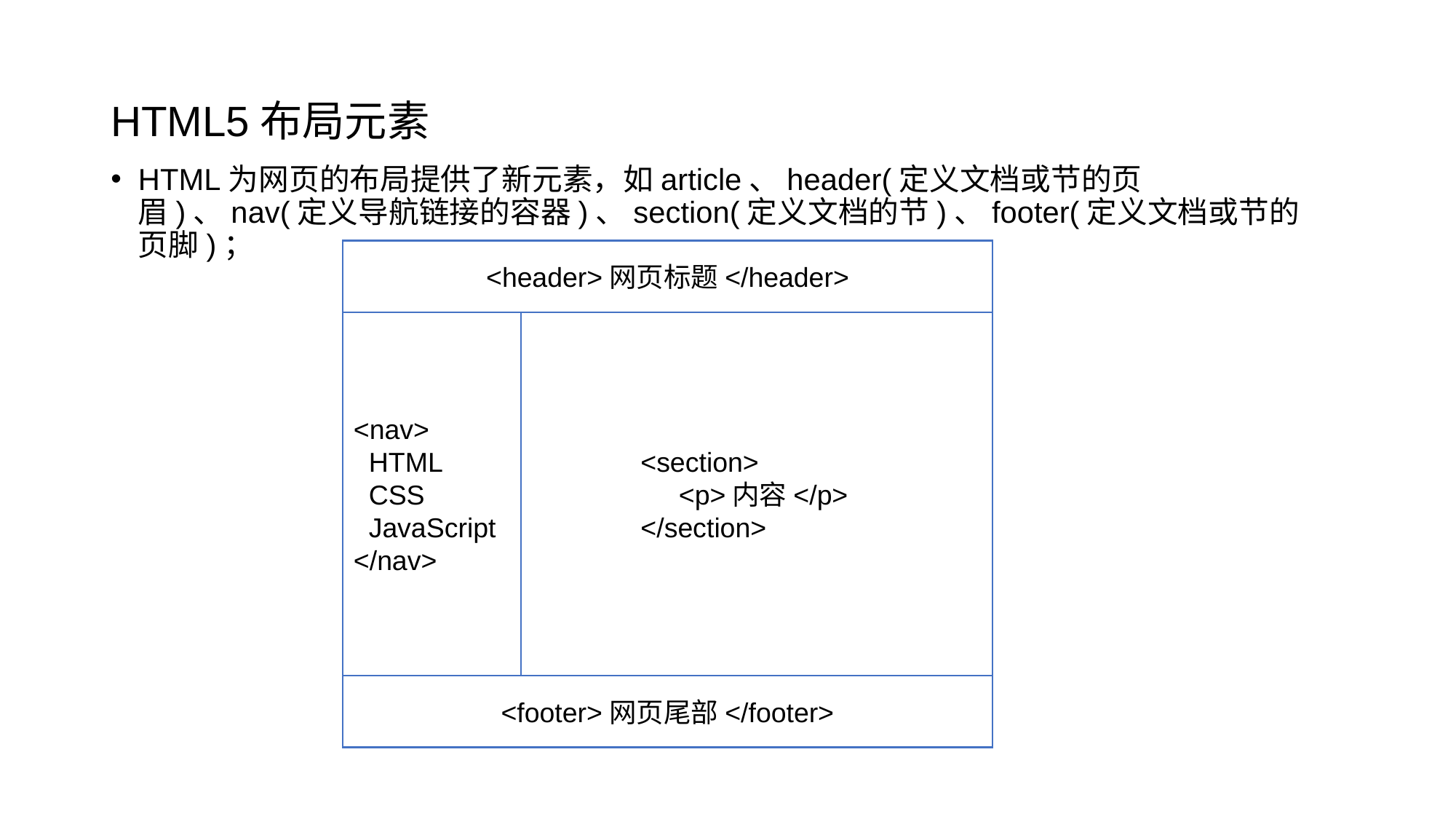

# HTML5布局元素
HTML为网页的布局提供了新元素，如article、header(定义文档或节的页眉)、nav(定义导航链接的容器)、section(定义文档的节)、footer(定义文档或节的页脚)；

<header>网页标题</header>
<nav>
  HTML
  CSS
  JavaScript
</nav>
	<section>
	     <p>内容</p>
	</section>
<footer>网页尾部</footer>